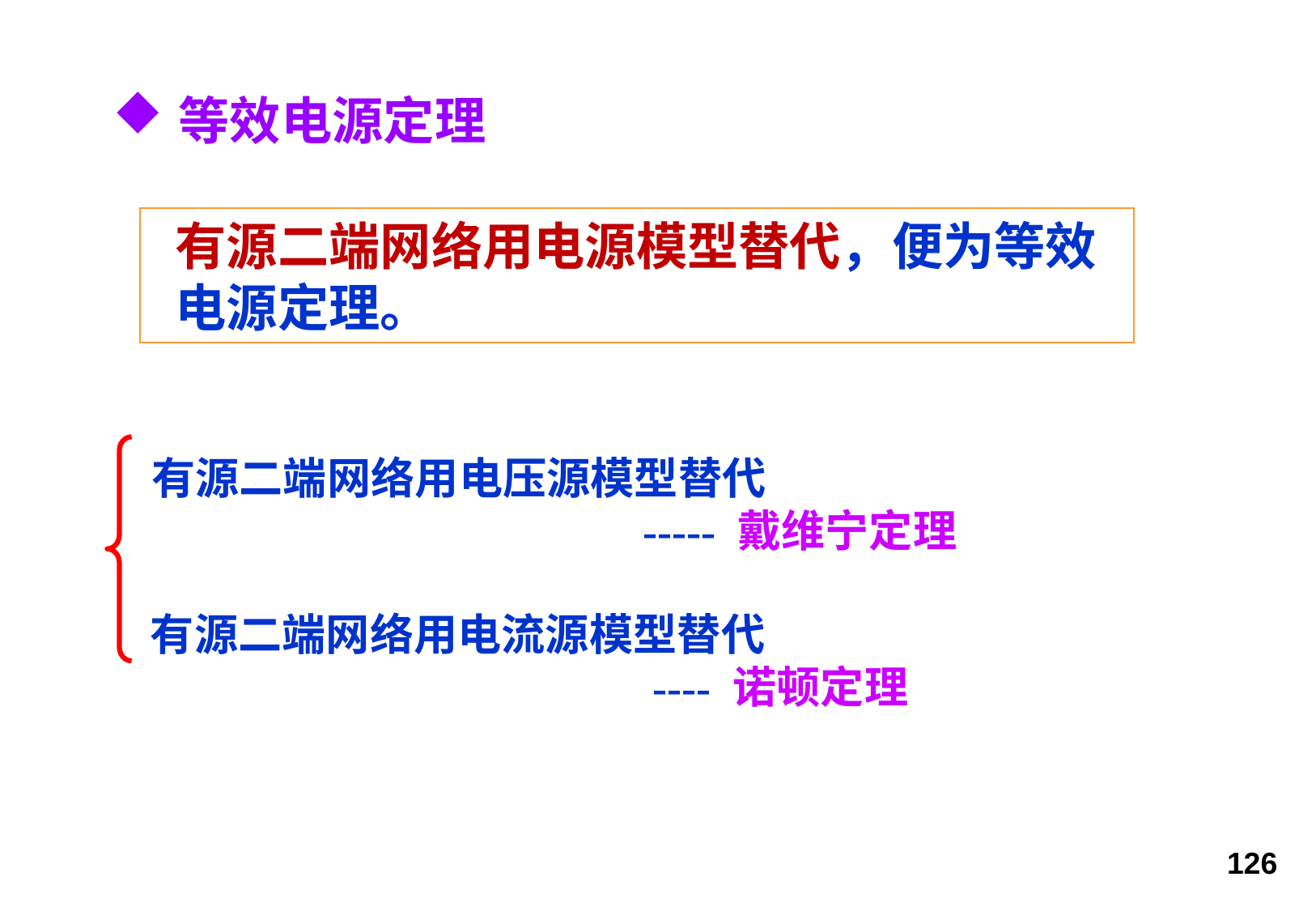

等效电源定理
 有源二端网络用电源模型替代，便为等效
 电源定理。

有源二端网络用电压源模型替代
                                             ----- 戴维宁定理
有源二端网络用电流源模型替代
                                              ---- 诺顿定理